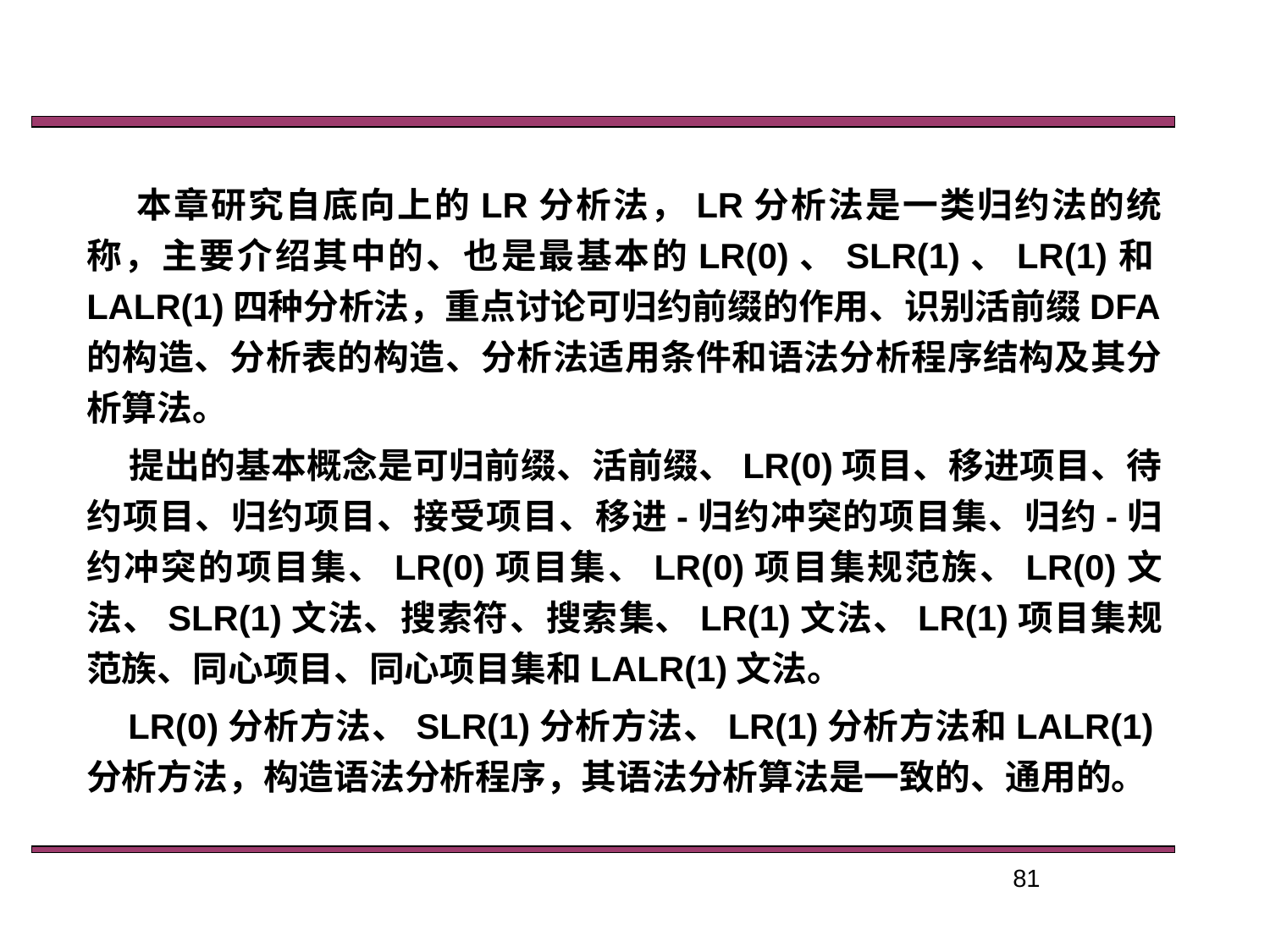

本章研究自底向上的LR分析法，LR分析法是一类归约法的统称，主要介绍其中的、也是最基本的LR(0)、SLR(1)、LR(1)和LALR(1)四种分析法，重点讨论可归约前缀的作用、识别活前缀DFA的构造、分析表的构造、分析法适用条件和语法分析程序结构及其分析算法。
    提出的基本概念是可归前缀、活前缀、LR(0)项目、移进项目、待约项目、归约项目、接受项目、移进-归约冲突的项目集、归约-归约冲突的项目集、LR(0)项目集、LR(0)项目集规范族、LR(0)文法、SLR(1)文法、搜索符、搜索集、LR(1)文法、LR(1)项目集规范族、同心项目、同心项目集和LALR(1)文法。
    LR(0)分析方法、SLR(1)分析方法、LR(1)分析方法和LALR(1)分析方法，构造语法分析程序，其语法分析算法是一致的、通用的。
81